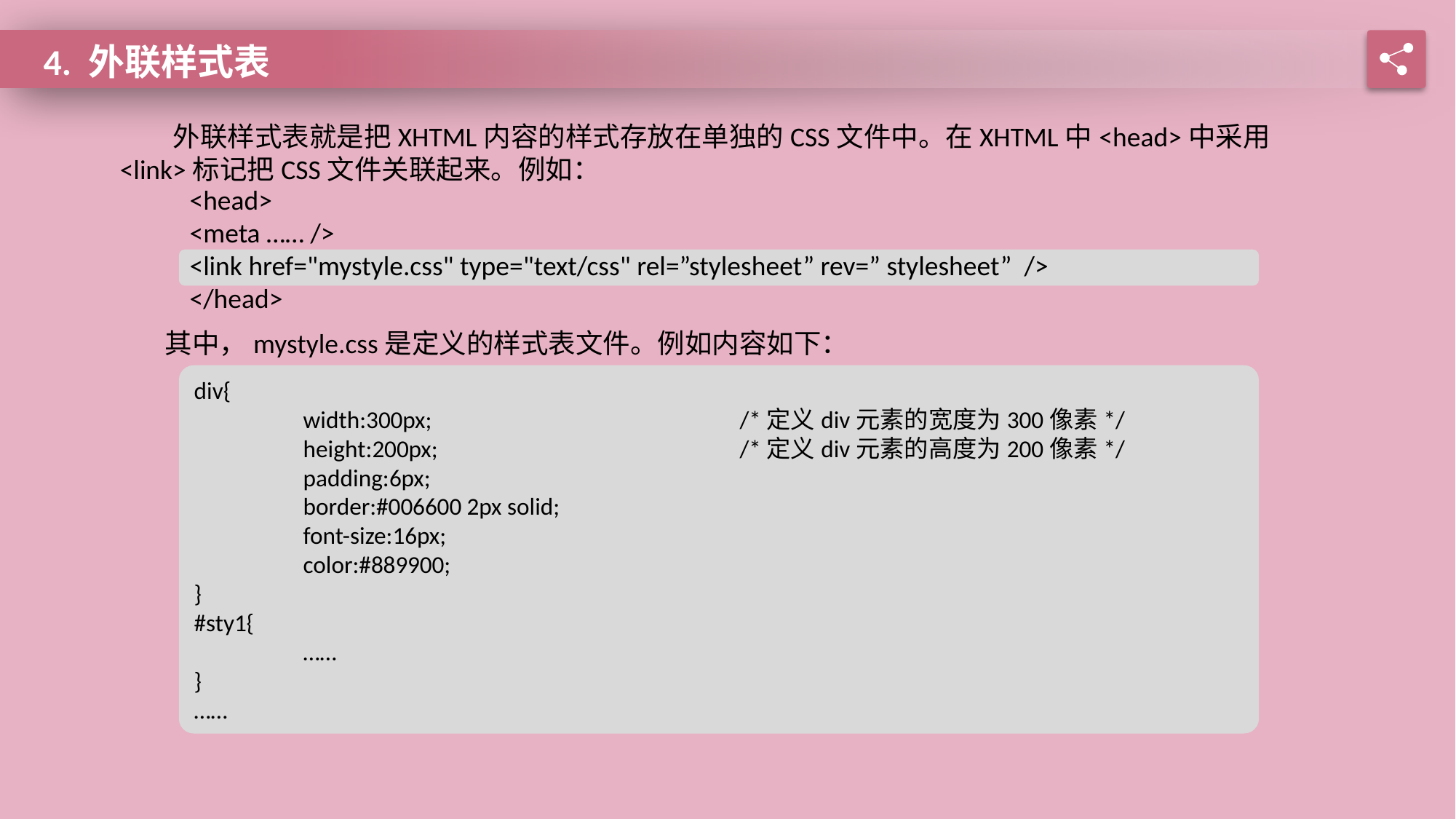

4. 外联样式表
外联样式表就是把XHTML内容的样式存放在单独的CSS文件中。在XHTML中<head>中采用<link>标记把CSS文件关联起来。例如：
<head>
<meta …… />
<link href="mystyle.css" type="text/css" rel=”stylesheet” rev=” stylesheet”  />
</head>

其中，mystyle.css是定义的样式表文件。例如内容如下：
div{
	width:300px;			/*定义div元素的宽度为300像素*/
	height:200px;			/*定义div元素的高度为200像素*/
	padding:6px;
	border:#006600 2px solid;
	font-size:16px;
	color:#889900;
}
#sty1{
	……
}
……